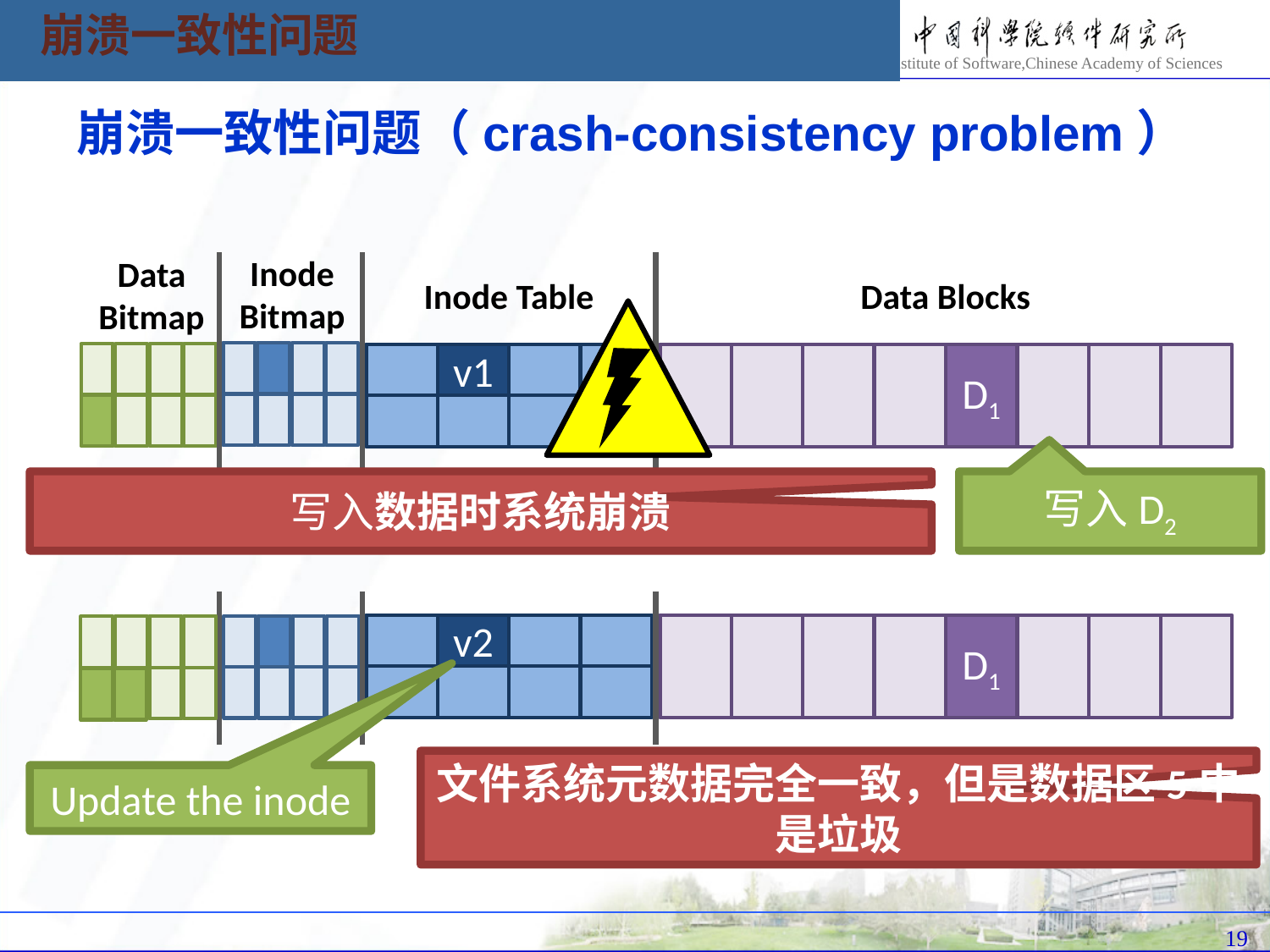

崩溃一致性问题
崩溃一致性问题（crash-consistency problem）
Inode
Bitmap

Data
Bitmap

Inode Table
Data Blocks

v1

D1

写入数据时系统崩溃
写入D2
v2

v1

D1

文件系统元数据完全一致，但是数据区5中是垃圾
Update the inode
19